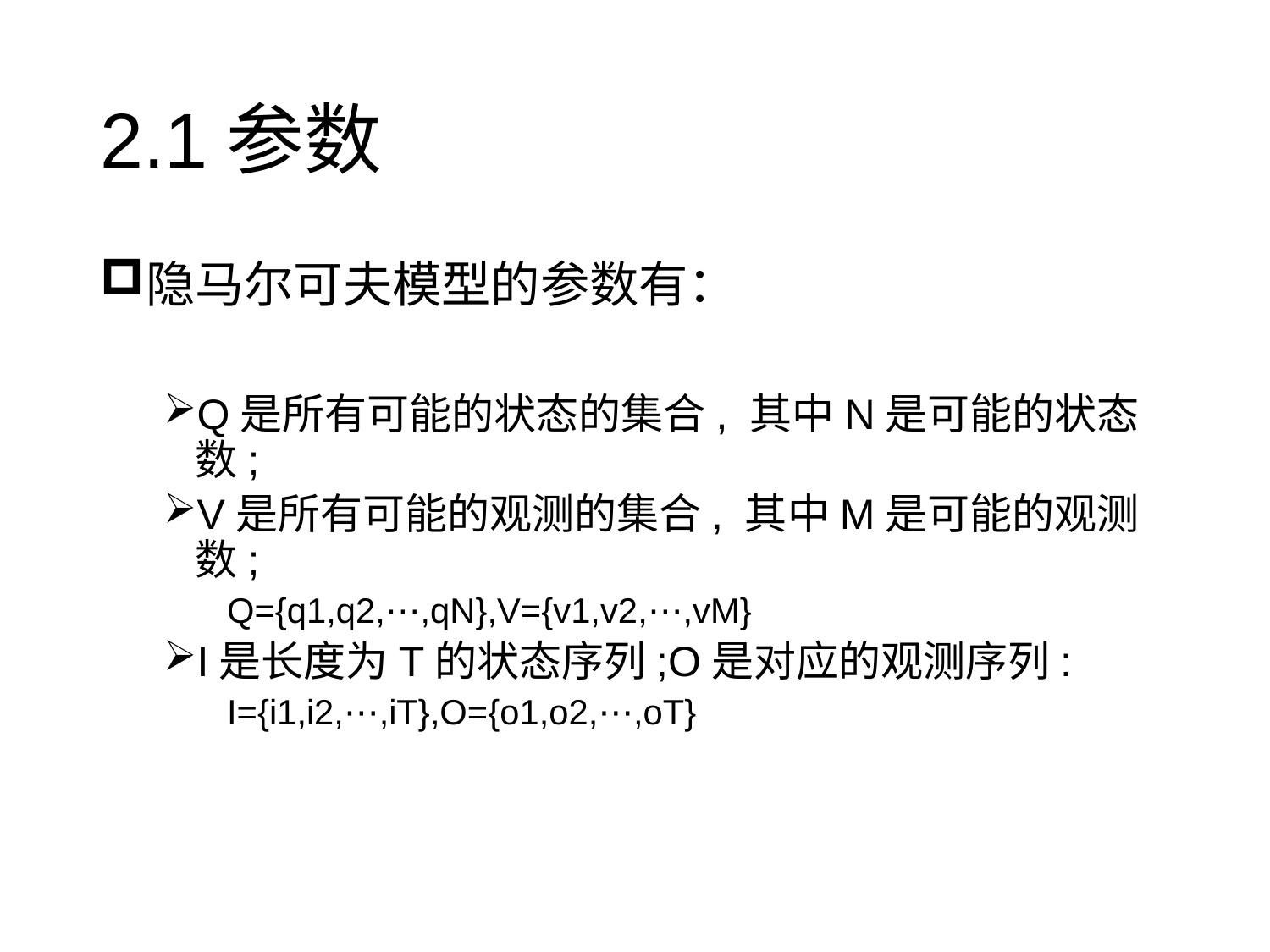

# 2.1参数
隐马尔可夫模型的参数有：

Q是所有可能的状态的集合, 其中N是可能的状态数;
V是所有可能的观测的集合, 其中M是可能的观测数;
Q={q1,q2,⋯,qN},V={v1,v2,⋯,vM}
I是长度为T的状态序列;O是对应的观测序列:
I={i1,i2,⋯,iT},O={o1,o2,⋯,oT}